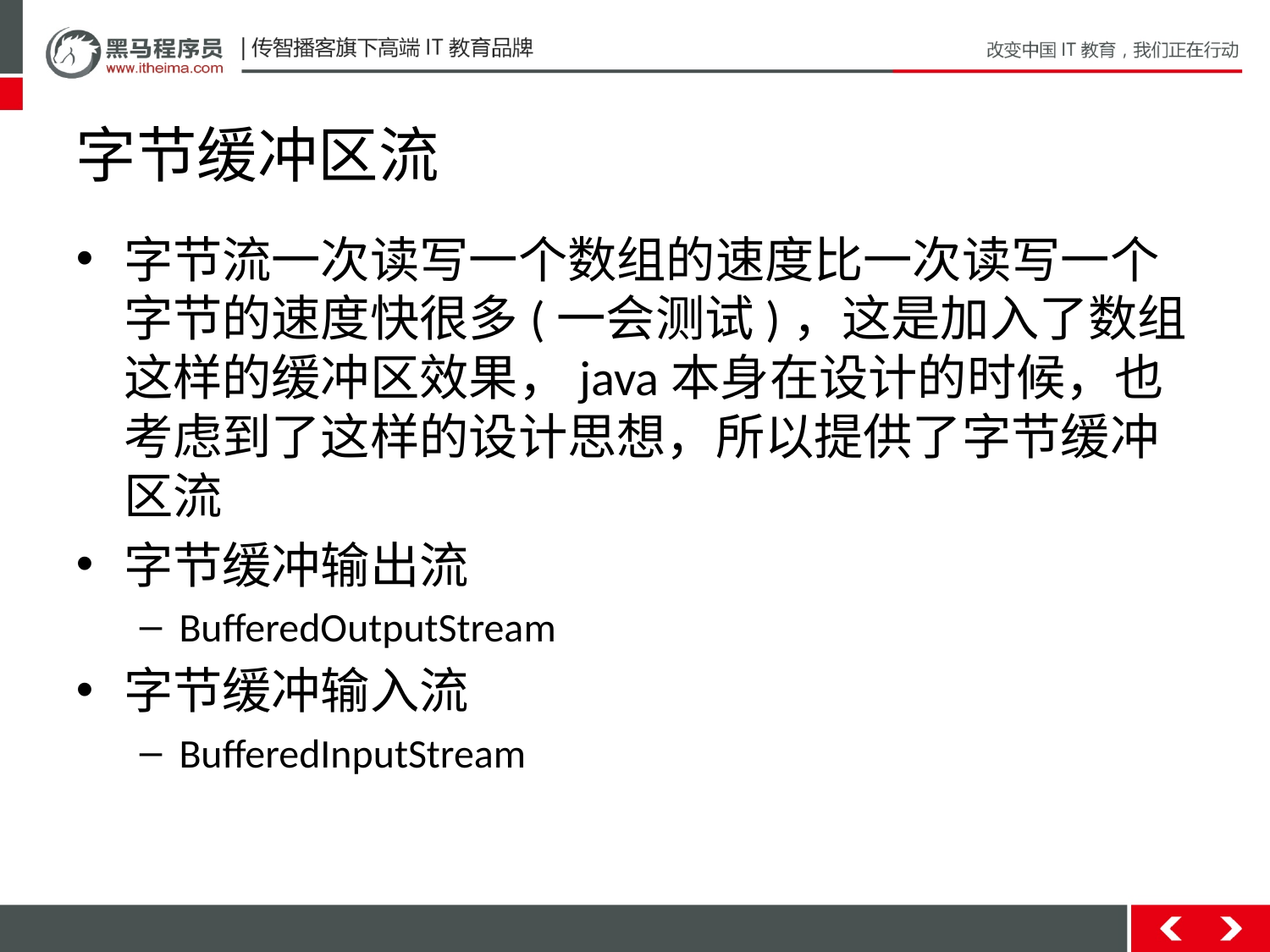

# 字节缓冲区流
字节流一次读写一个数组的速度比一次读写一个字节的速度快很多(一会测试)，这是加入了数组这样的缓冲区效果，java本身在设计的时候，也考虑到了这样的设计思想，所以提供了字节缓冲区流
字节缓冲输出流
BufferedOutputStream
字节缓冲输入流
BufferedInputStream